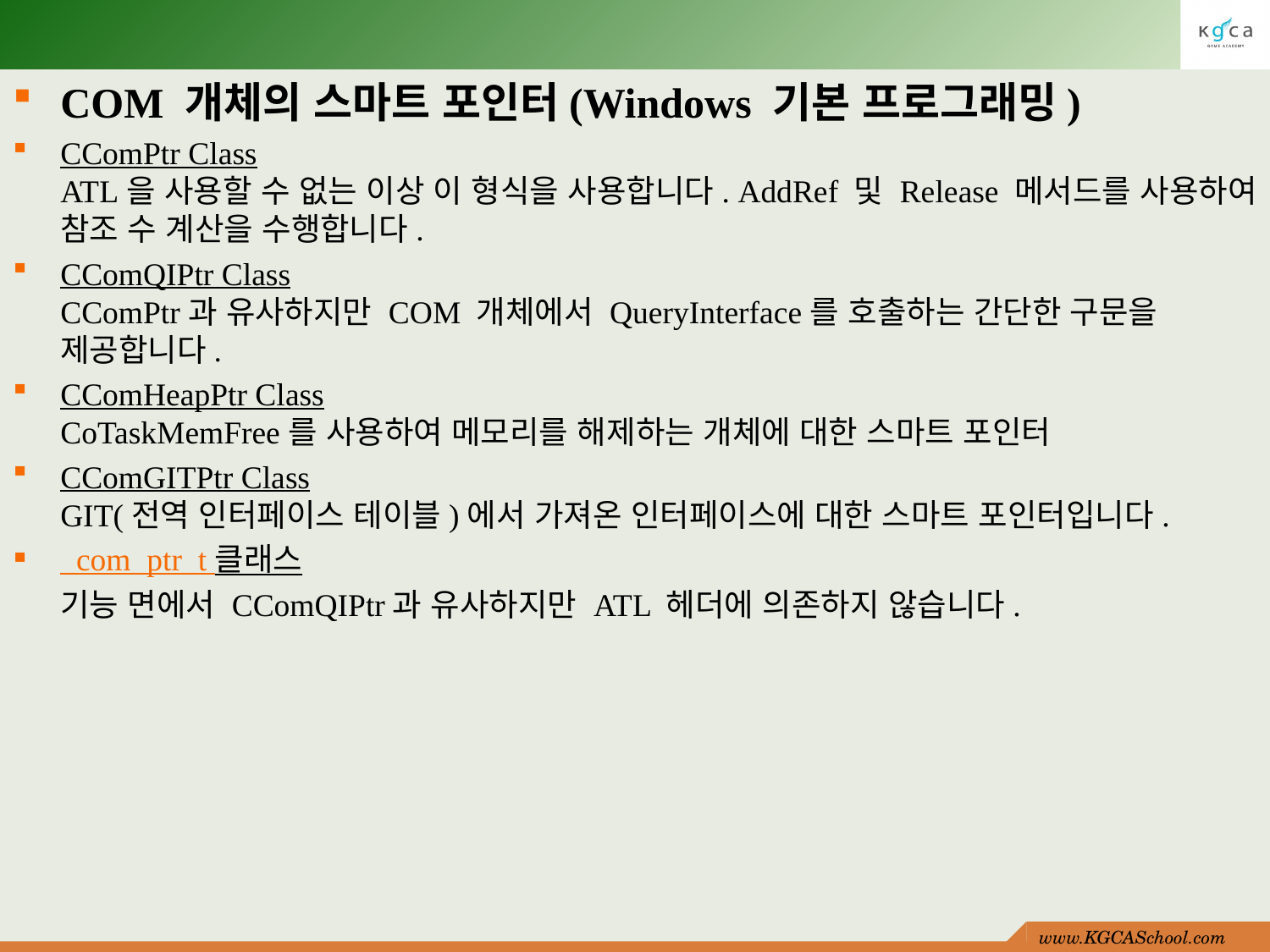

#
COM 개체의 스마트 포인터(Windows 기본 프로그래밍)
CComPtr Class
ATL을 사용할 수 없는 이상 이 형식을 사용합니다. AddRef 및 Release 메서드를 사용하여 참조 수 계산을 수행합니다.
CComQIPtr Class
CComPtr과 유사하지만 COM 개체에서 QueryInterface를 호출하는 간단한 구문을 제공합니다.
CComHeapPtr Class
CoTaskMemFree를 사용하여 메모리를 해제하는 개체에 대한 스마트 포인터
CComGITPtr Class
GIT(전역 인터페이스 테이블)에서 가져온 인터페이스에 대한 스마트 포인터입니다.
_com_ptr_t 클래스
기능 면에서 CComQIPtr과 유사하지만 ATL 헤더에 의존하지 않습니다.